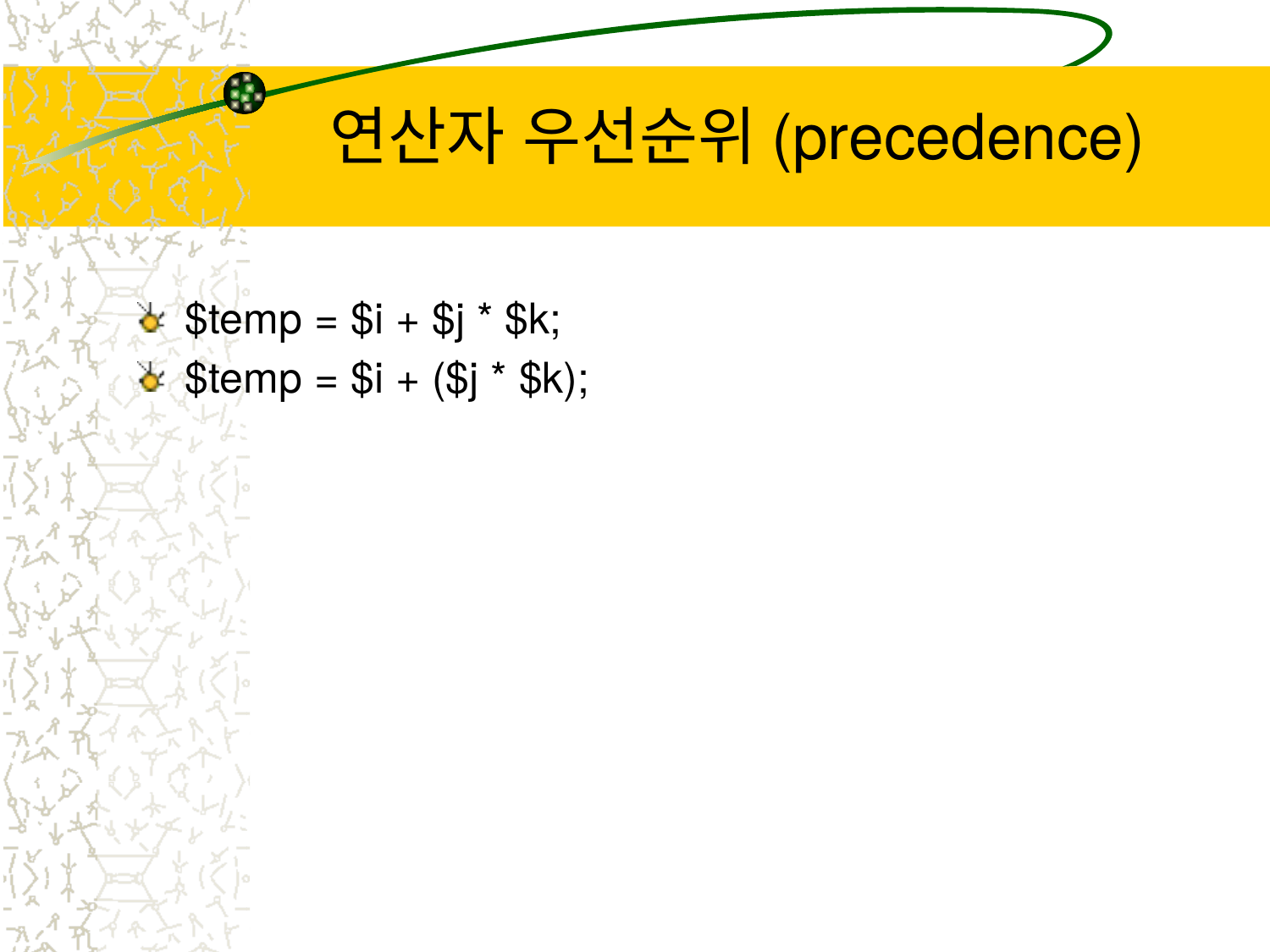

# 연산자 우선순위(precedence)

$temp = $i + $j * $k;
$temp = $i + ($j * $k);